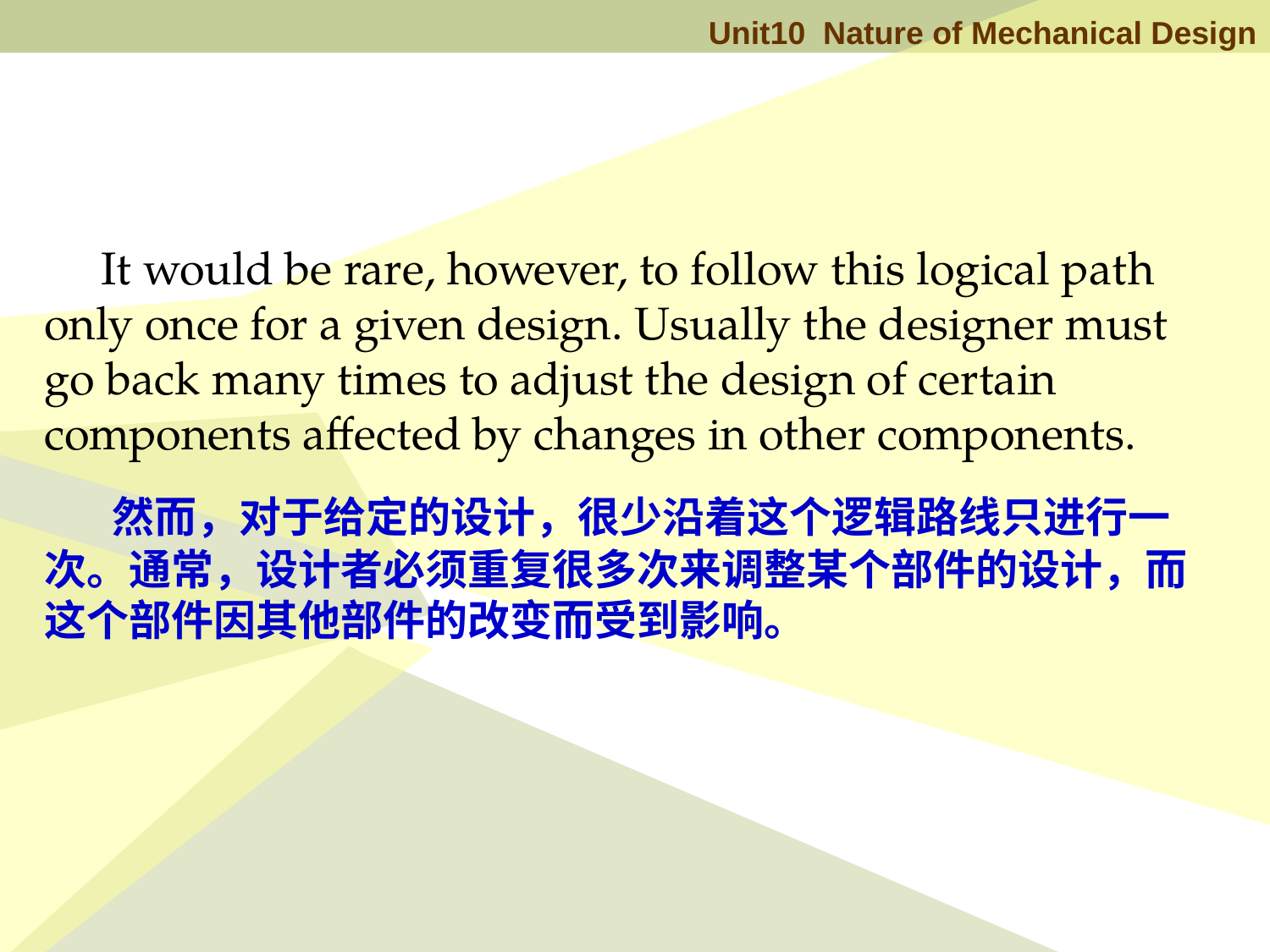

It would be rare, however, to follow this logical path only once for a given design. Usually the designer must go back many times to adjust the design of certain components affected by changes in other components.
     然而，对于给定的设计，很少沿着这个逻辑路线只进行一次。通常，设计者必须重复很多次来调整某个部件的设计，而这个部件因其他部件的改变而受到影响。